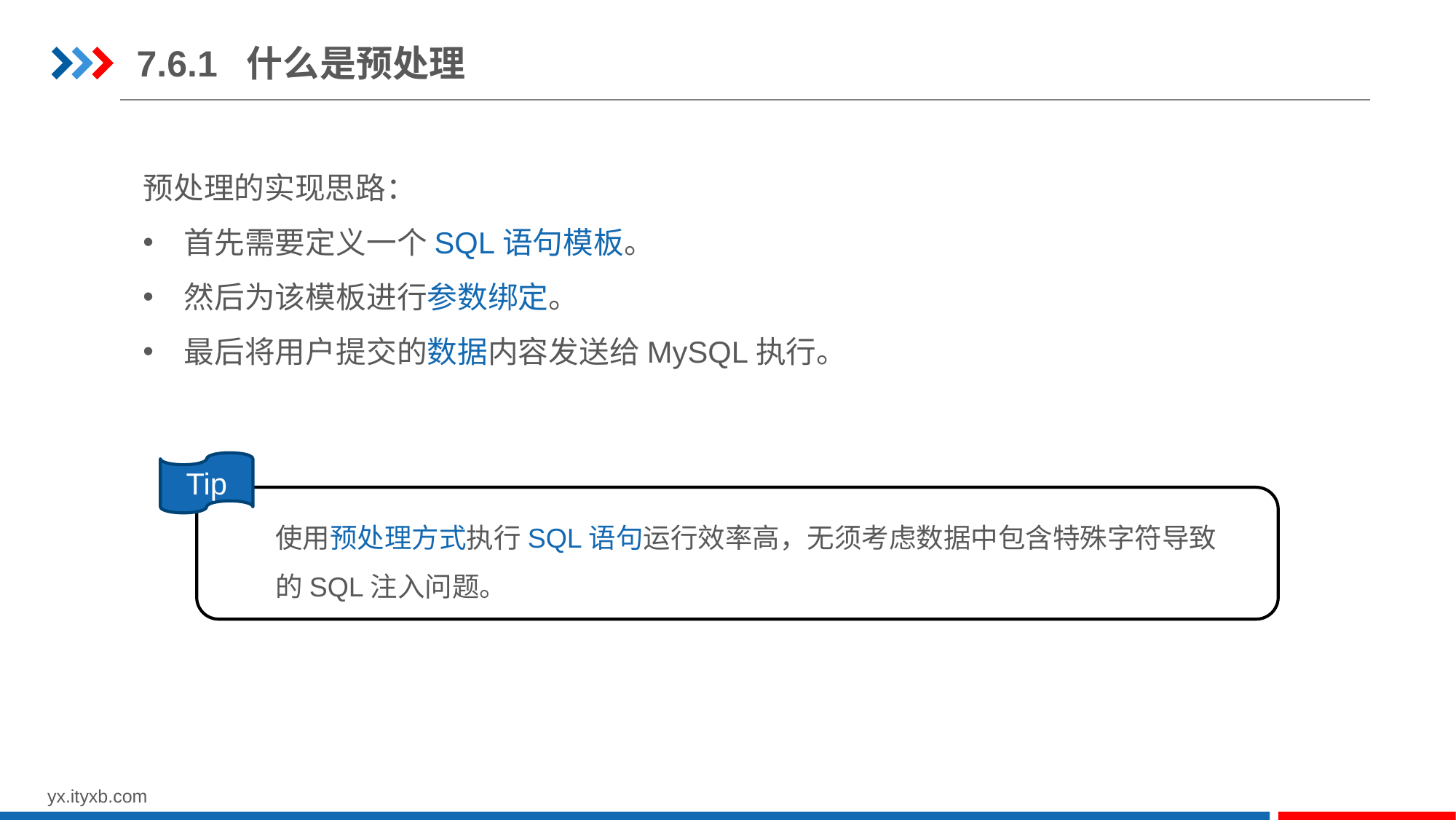

7.6.1  什么是预处理
预处理的实现思路：
首先需要定义一个SQL语句模板。
然后为该模板进行参数绑定。
最后将用户提交的数据内容发送给MySQL执行。
Tip

使用预处理方式执行SQL语句运行效率高，无须考虑数据中包含特殊字符导致的SQL注入问题。